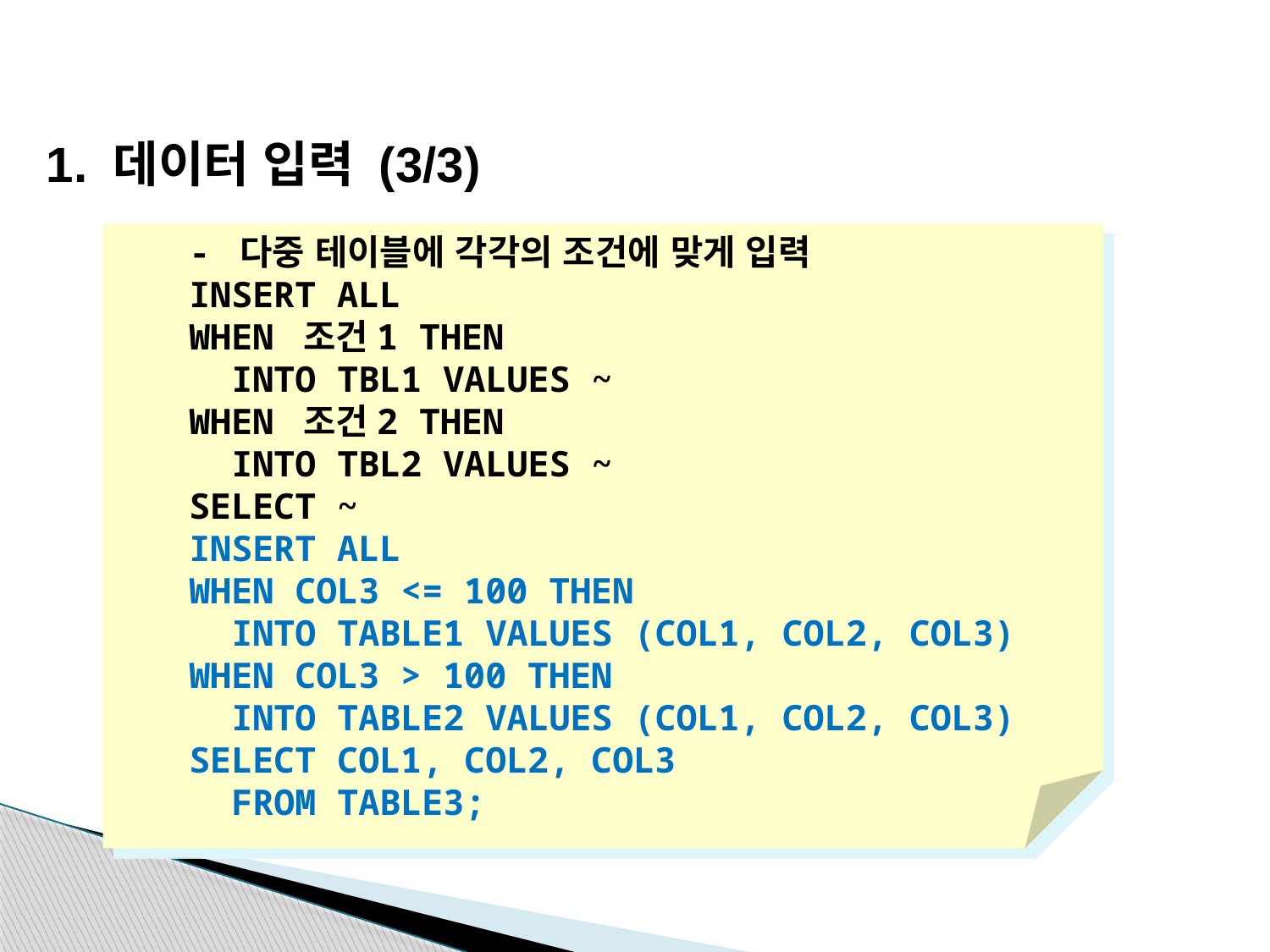

1. 데이터 입력 (3/3)
   - 다중 테이블에 각각의 조건에 맞게 입력
   INSERT ALL
   WHEN 조건1 THEN
     INTO TBL1 VALUES ~
   WHEN 조건2 THEN
     INTO TBL2 VALUES ~
   SELECT ~
   INSERT ALL
   WHEN COL3 <= 100 THEN
     INTO TABLE1 VALUES (COL1, COL2, COL3)
   WHEN COL3 > 100 THEN
     INTO TABLE2 VALUES (COL1, COL2, COL3)
   SELECT COL1, COL2, COL3
     FROM TABLE3;